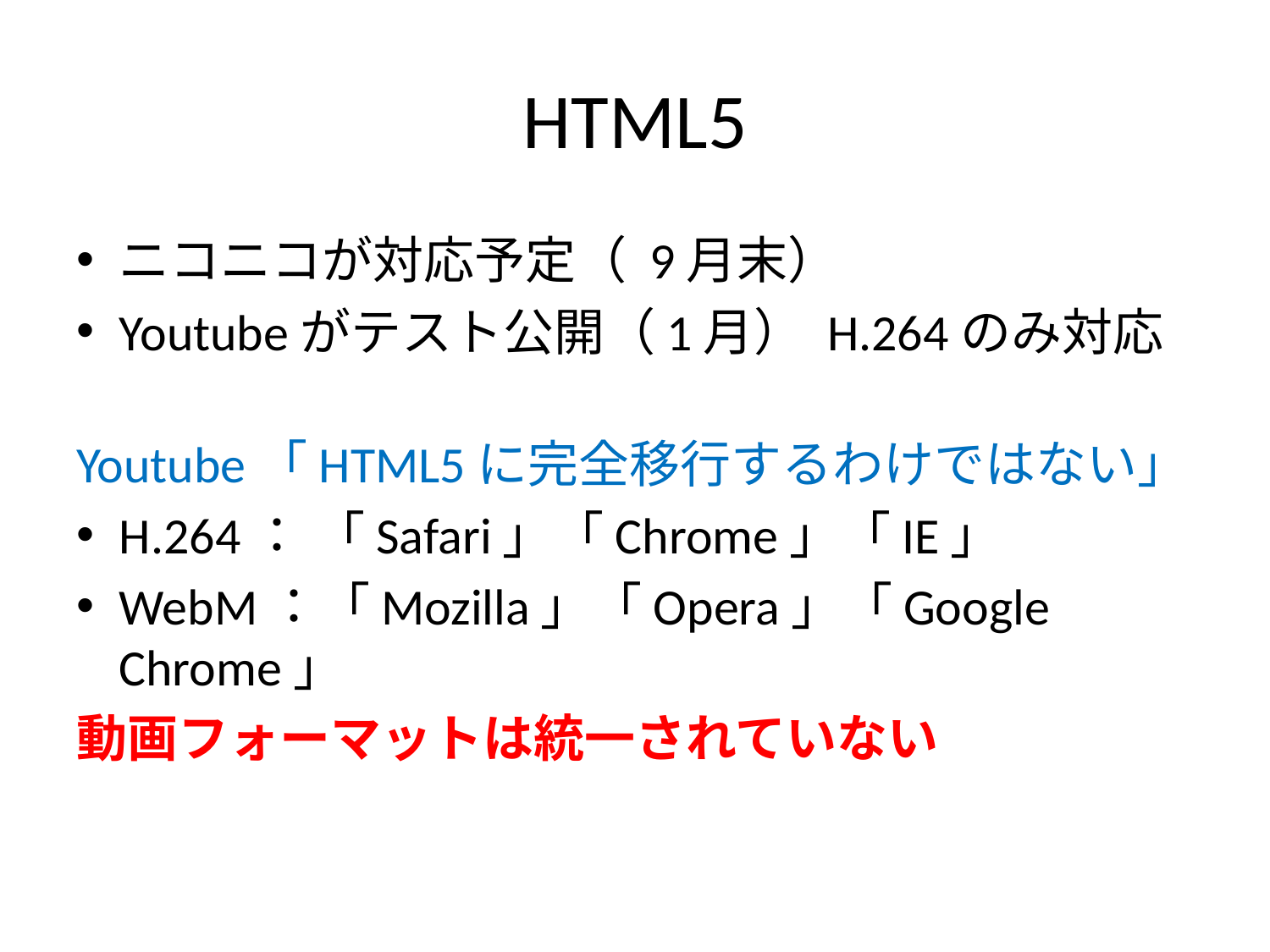

# HTML5
ニコニコが対応予定（ 9月末）
Youtubeがテスト公開（1月） H.264のみ対応
Youtube「HTML5に完全移行するわけではない」
H.264： 「Safari」「Chrome」「IE」
WebM：「Mozilla」「Opera」「Google Chrome」
動画フォーマットは統一されていない